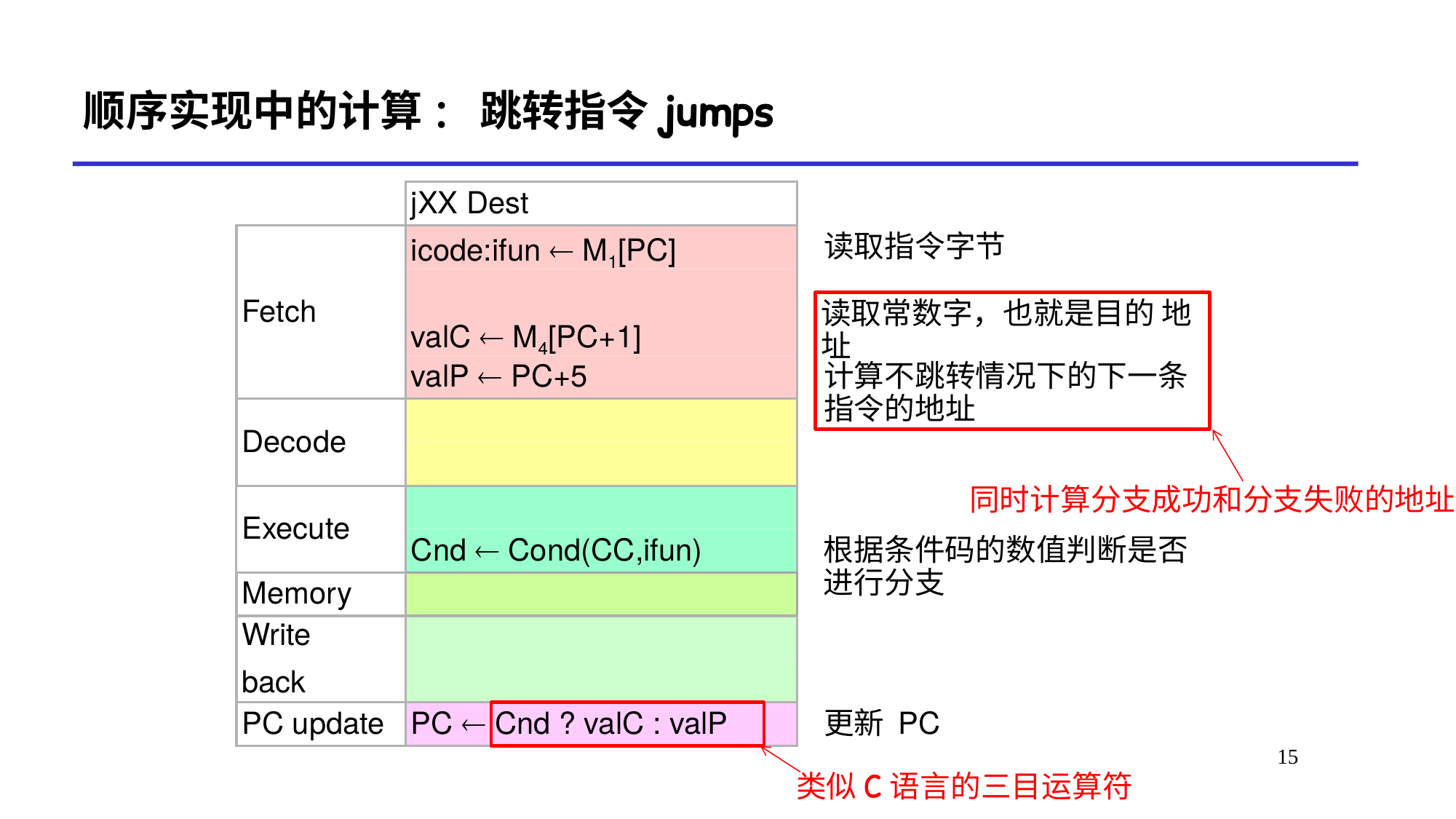

# 顺序实现中的计算: 跳转指令jumps
jXX Dest
Fetch
icode:ifun ← M1[PC]

读取指令字节

读取常数字，也就是目的 地址
valC ← M4[PC+1]
valP ← PC+5
计算不跳转情况下的下一条指令的地址

Decode

同时计算分支成功和分支失败的地址
Execute

Cnd ← Cond(CC,ifun)
根据条件码的数值判断是否进行分支
Memory

Write
back

PC update
PC ← Cnd ? valC : valP
更新 PC

15
类似C语言的三目运算符